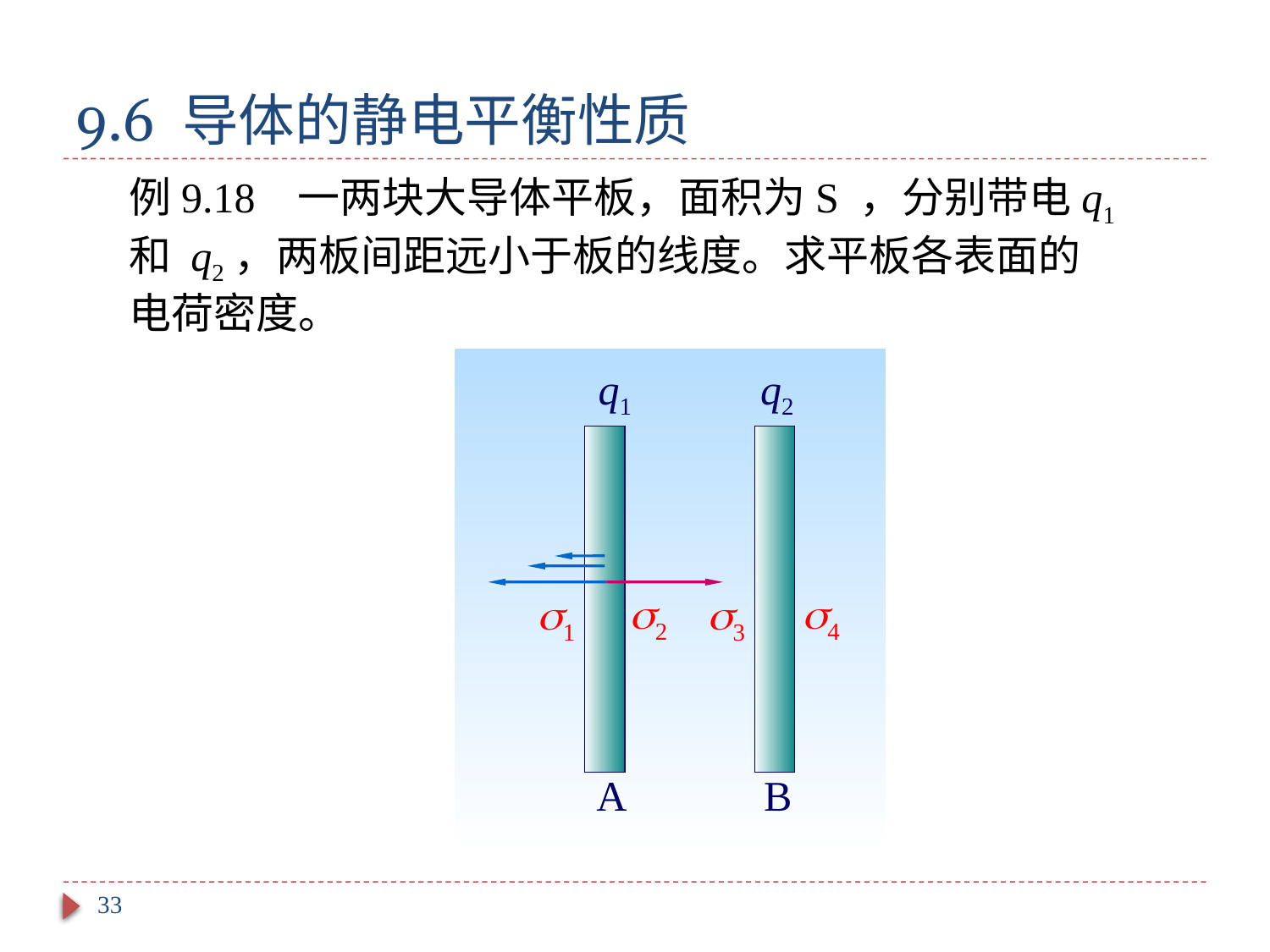

# 9.6 导体的静电平衡性质
例9.18   一两块大导体平板，面积为S ，分别带电q1和 q2，两板间距远小于板的线度。求平板各表面的电荷密度。

q1
q2

σ2
σ4
σ1
σ3
A
B
33